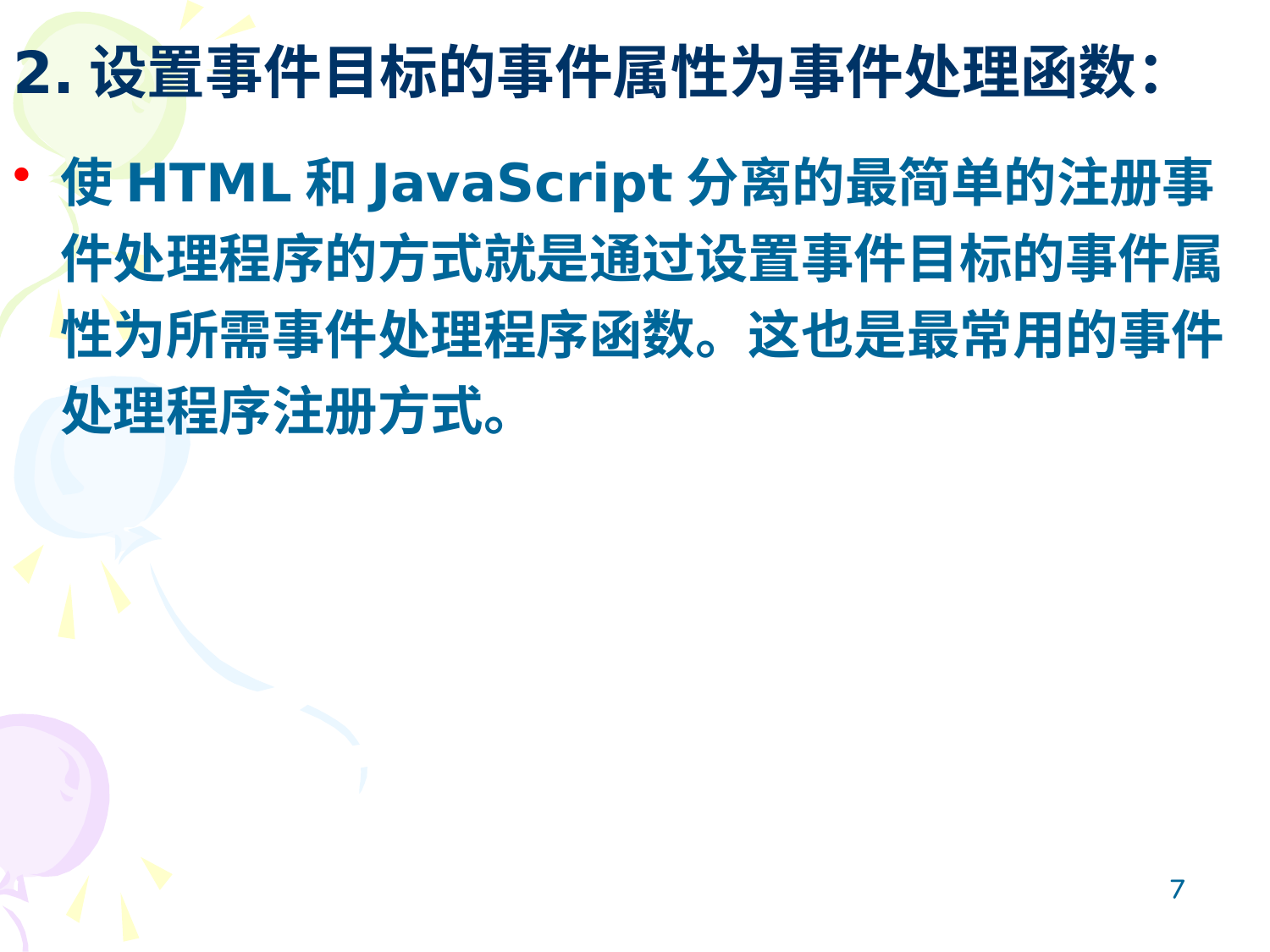

# 2.设置事件目标的事件属性为事件处理函数：
使HTML和JavaScript分离的最简单的注册事件处理程序的方式就是通过设置事件目标的事件属性为所需事件处理程序函数。这也是最常用的事件处理程序注册方式。

7